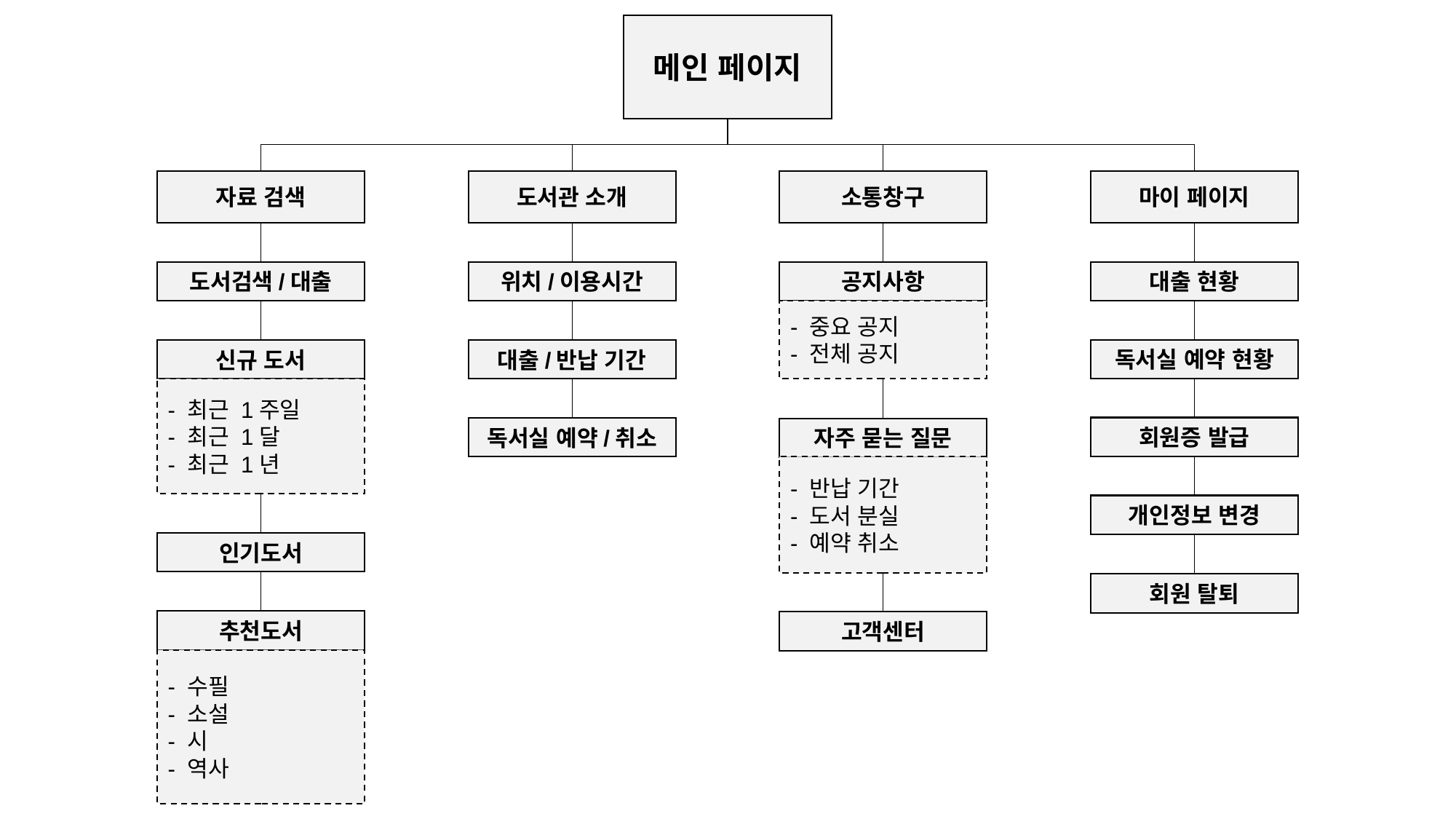

메인 페이지
자료 검색
도서관 소개
소통창구
마이 페이지
도서검색/대출
위치/이용시간
공지사항
대출 현황
- 중요 공지
- 전체 공지
독서실 예약 현황
신규 도서
대출/반납 기간
- 최근 1주일
- 최근 1달
- 최근 1년
회원증 발급
독서실 예약/취소
자주 묻는 질문
- 반납 기간
- 도서 분실
- 예약 취소
개인정보 변경
인기도서
회원 탈퇴
추천도서
고객센터
- 수필
- 소설
- 시
- 역사